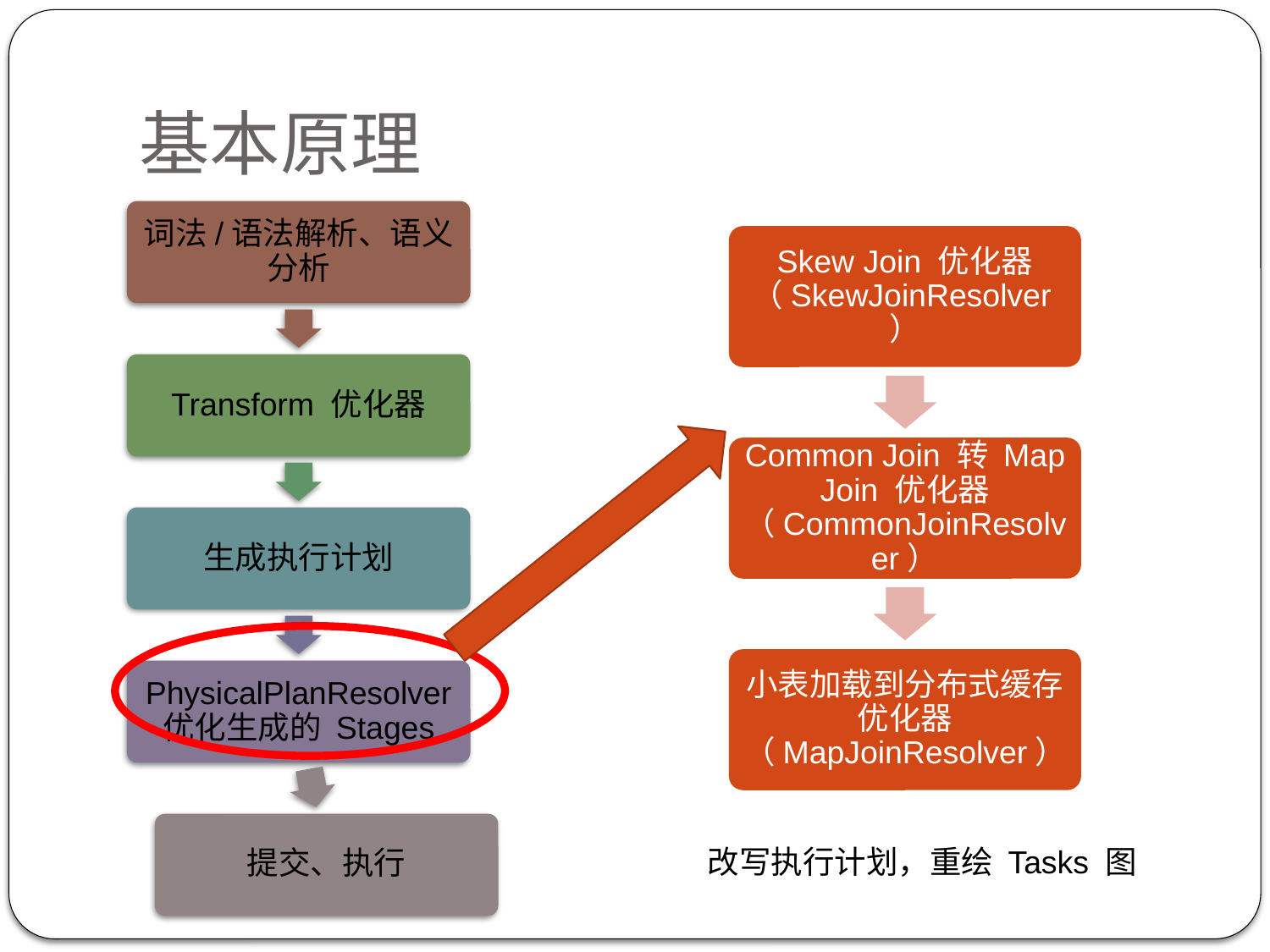

# 基本原理
词法/语法解析、语义分析

Transform 优化器

生成执行计划

PhysicalPlanResolver 优化生成的 Stages

提交、执行
Skew Join 优化器（SkewJoinResolver）

Common Join 转 Map Join 优化器（CommonJoinResolver）

小表加载到分布式缓存优化器（MapJoinResolver）

改写执行计划，重绘 Tasks 图